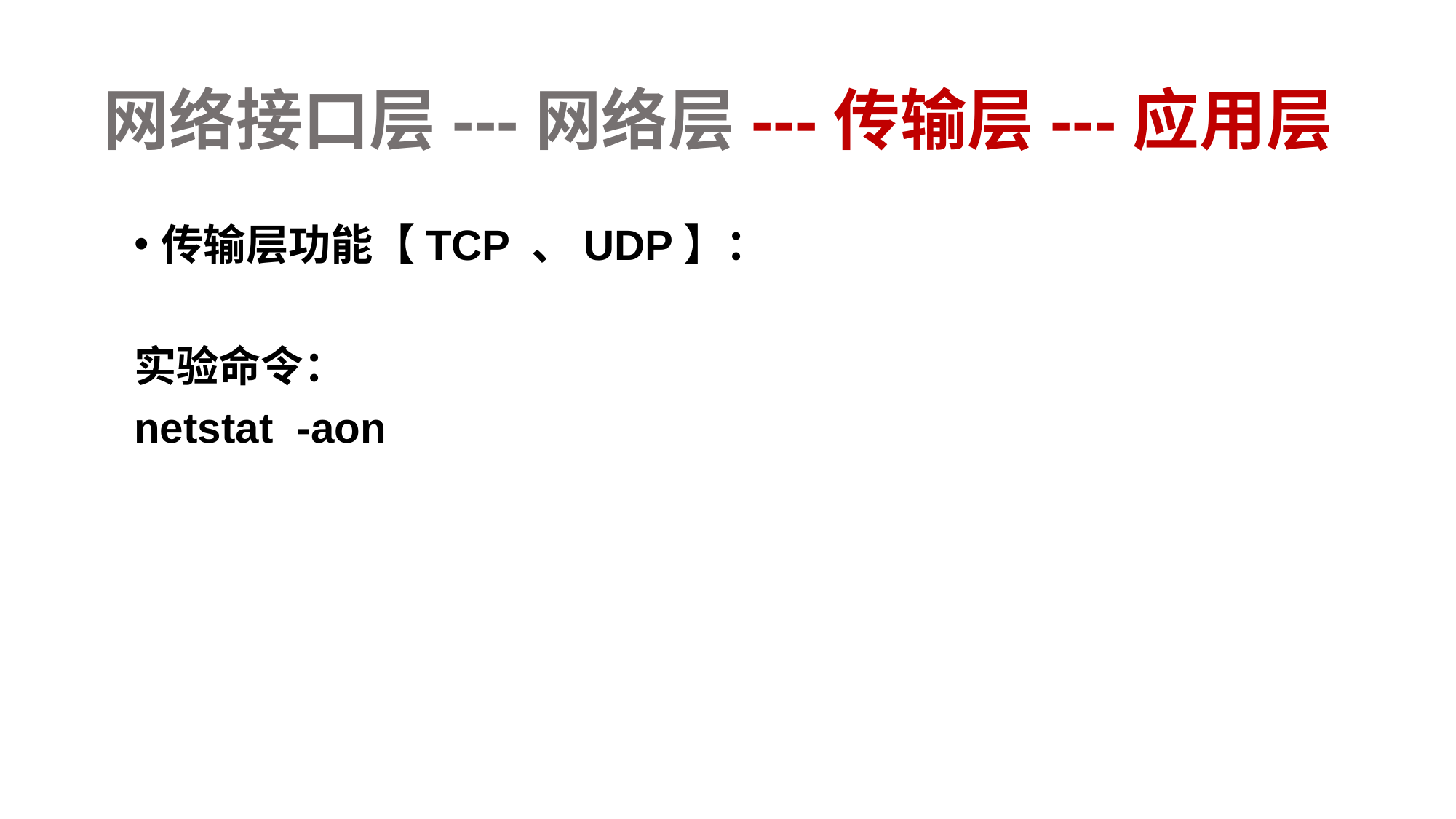

# 网络接口层---网络层---传输层---应用层
传输层功能【TCP 、UDP】：

实验命令：
netstat  -aon